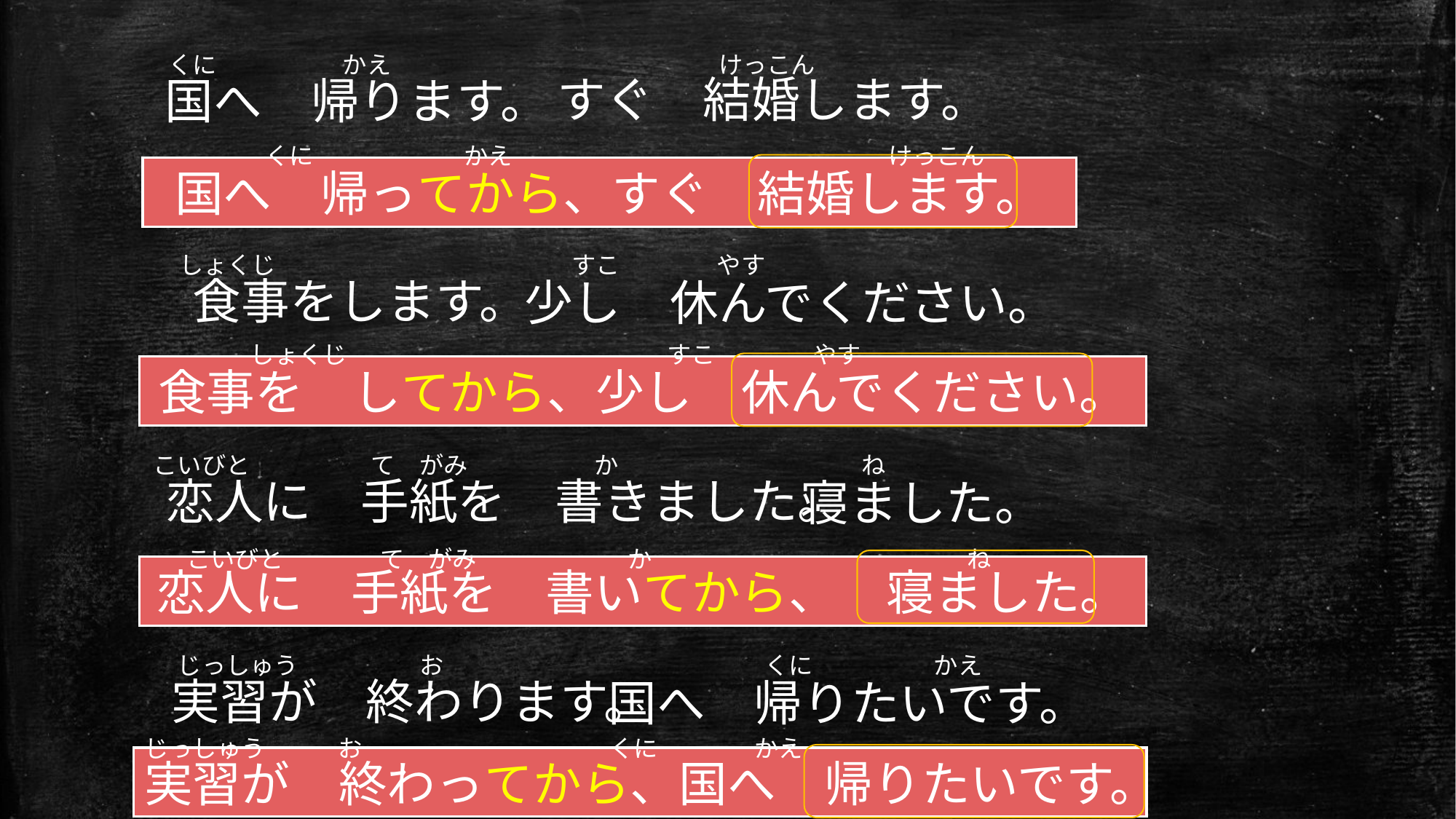

くに	　かえ			　　　けっこん
すぐ　結婚します。
国へ　帰ります。
くに	　　かえ			　　　　　　けっこん

国へ　帰ってから、すぐ　結婚します。
しょくじ			　すこ　　　　やす
食事をします。
少し　休んでください。
しょくじ			　　すこ　　　　やす

食事を　してから、少し　休んでください。
こいびと　　　　　て　がみ	　　　か		　　　　　ね
恋人に　手紙を　書きました。
寝ました。
こいびと　　　　て　がみ	　　　か		　　　　　　　　ね

恋人に　手紙を　書いてから、　寝ました。
じっしゅう　　　　　お　			くに　　　　　かえ
実習が　終わります。
国へ　帰りたいです。
じっしゅう　　　お　		　　　　くに　　　　かえ

実習が　終わってから、国へ　帰りたいです。